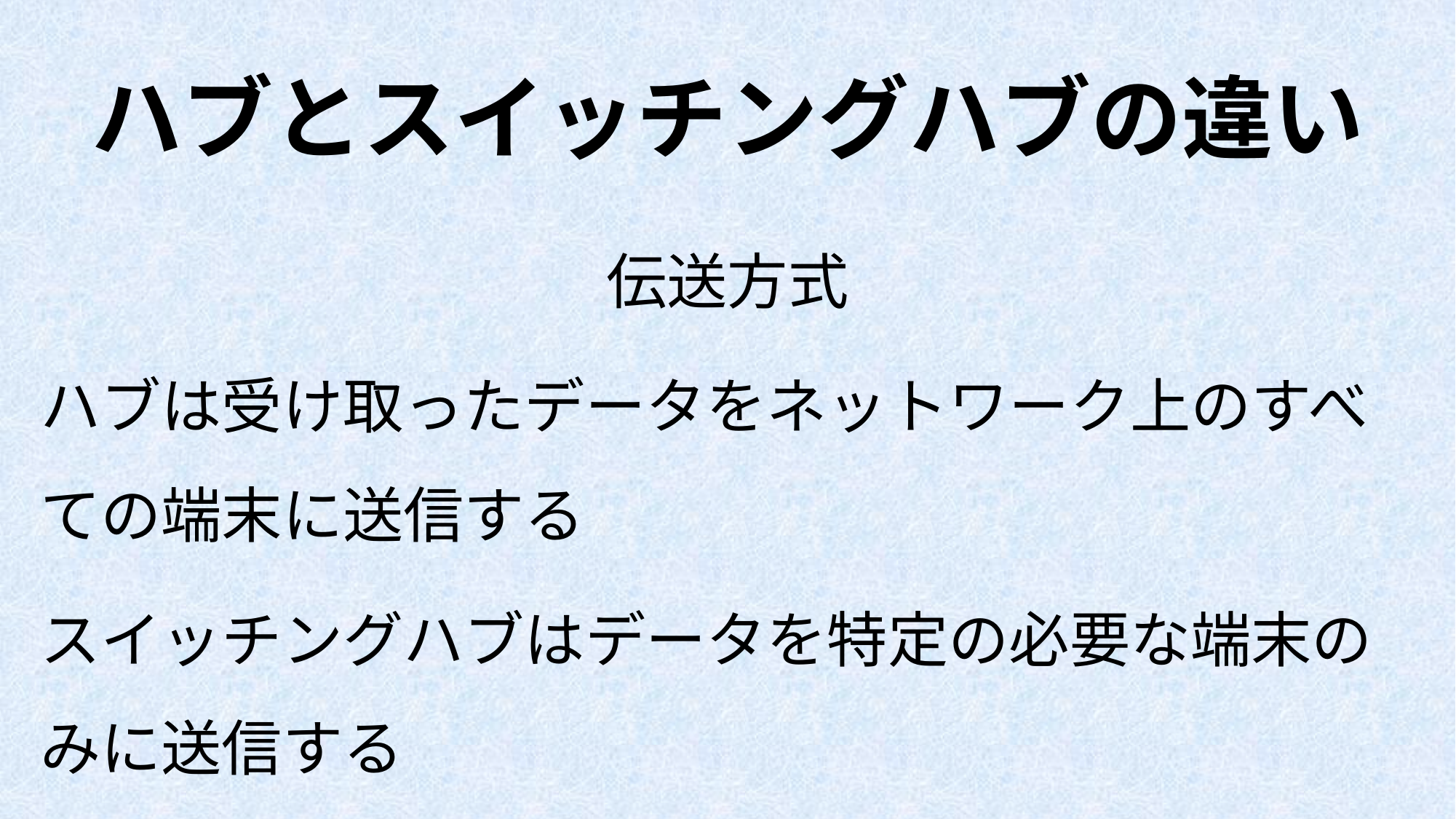

# ハブとスイッチングハブの違い
伝送方式
ハブは受け取ったデータをネットワーク上のすべての端末に送信する
スイッチングハブはデータを特定の必要な端末のみに送信する